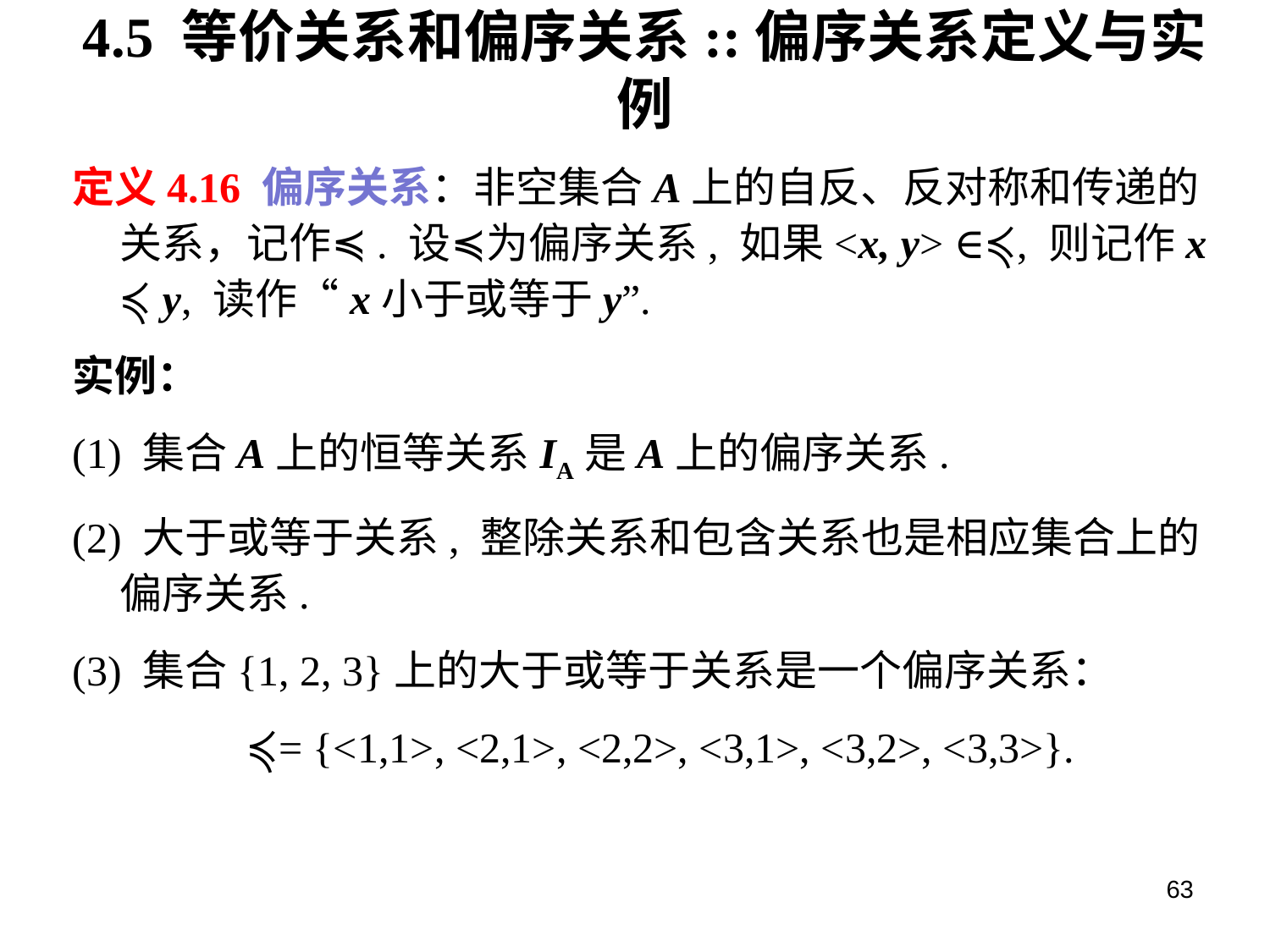

# 4.5 等价关系和偏序关系::偏序关系定义与实例
定义4.16 偏序关系：非空集合A上的自反、反对称和传递的关系，记作≼. 设≼为偏序关系, 如果<x, y> ∈≼, 则记作x ≼ y, 读作“x小于或等于y”.
实例：
(1) 集合A上的恒等关系IA是A上的偏序关系.
(2) 大于或等于关系, 整除关系和包含关系也是相应集合上的偏序关系.
(3) 集合{1, 2, 3}上的大于或等于关系是一个偏序关系：
		≼= {<1,1>, <2,1>, <2,2>, <3,1>, <3,2>, <3,3>}.
63